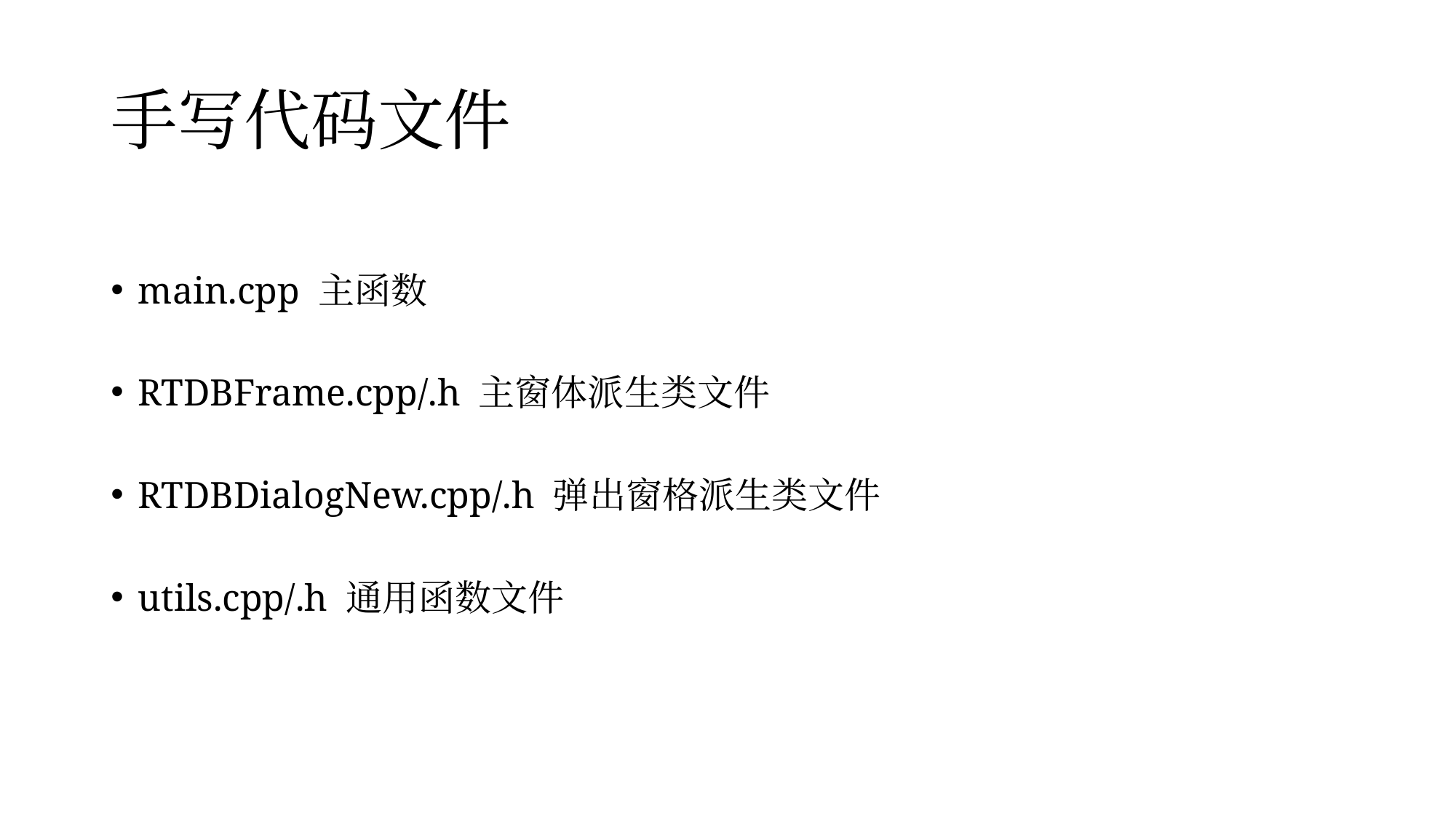

# 手写代码文件
main.cpp 主函数
RTDBFrame.cpp/.h 主窗体派生类文件
RTDBDialogNew.cpp/.h 弹出窗格派生类文件
utils.cpp/.h 通用函数文件